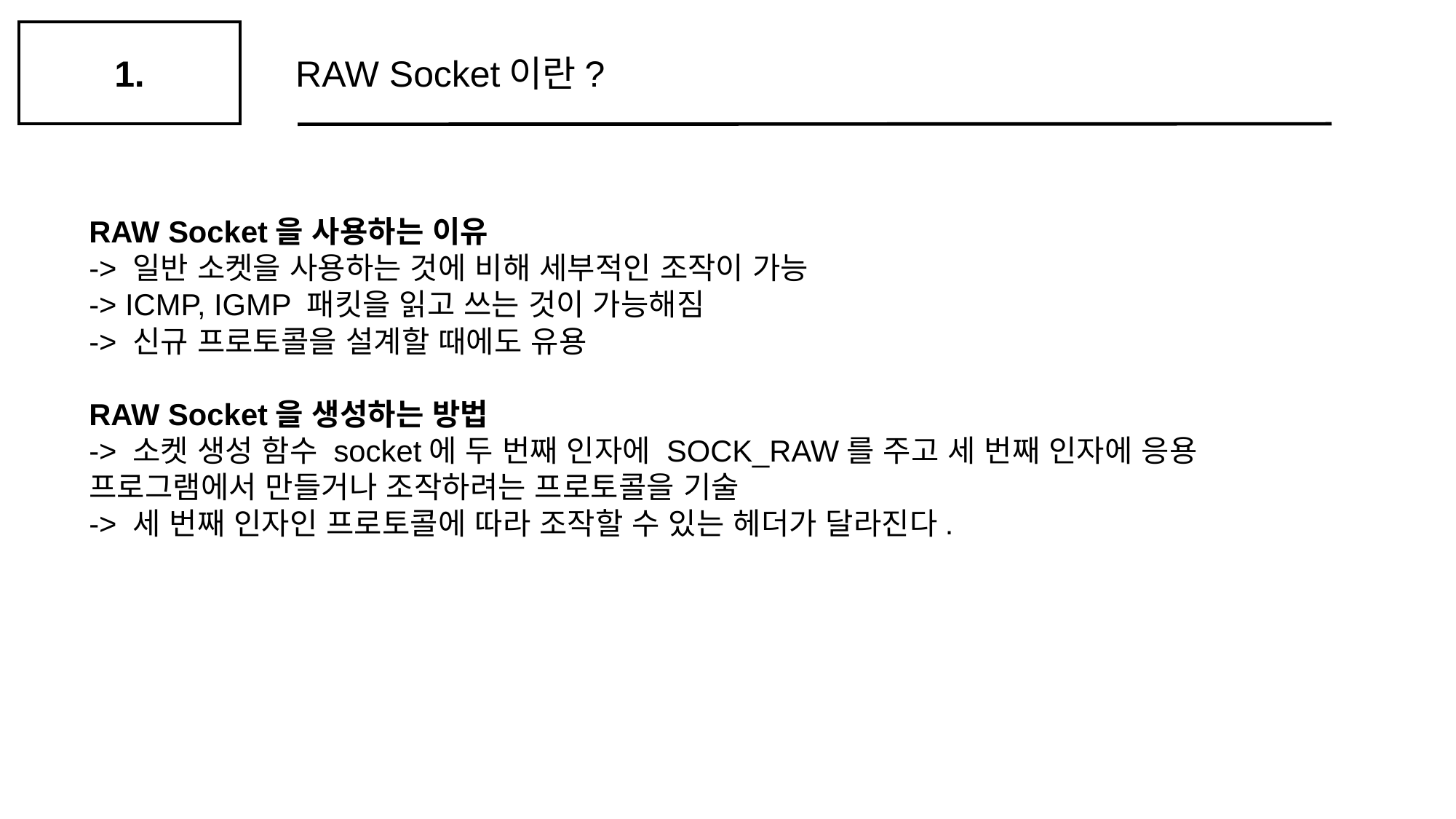

1.
RAW Socket이란?
RAW Socket을 사용하는 이유
-> 일반 소켓을 사용하는 것에 비해 세부적인 조작이 가능
-> ICMP, IGMP 패킷을 읽고 쓰는 것이 가능해짐
-> 신규 프로토콜을 설계할 때에도 유용
RAW Socket을 생성하는 방법
-> 소켓 생성 함수 socket에 두 번째 인자에 SOCK_RAW를 주고 세 번째 인자에 응용 프로그램에서 만들거나 조작하려는 프로토콜을 기술
-> 세 번째 인자인 프로토콜에 따라 조작할 수 있는 헤더가 달라진다.